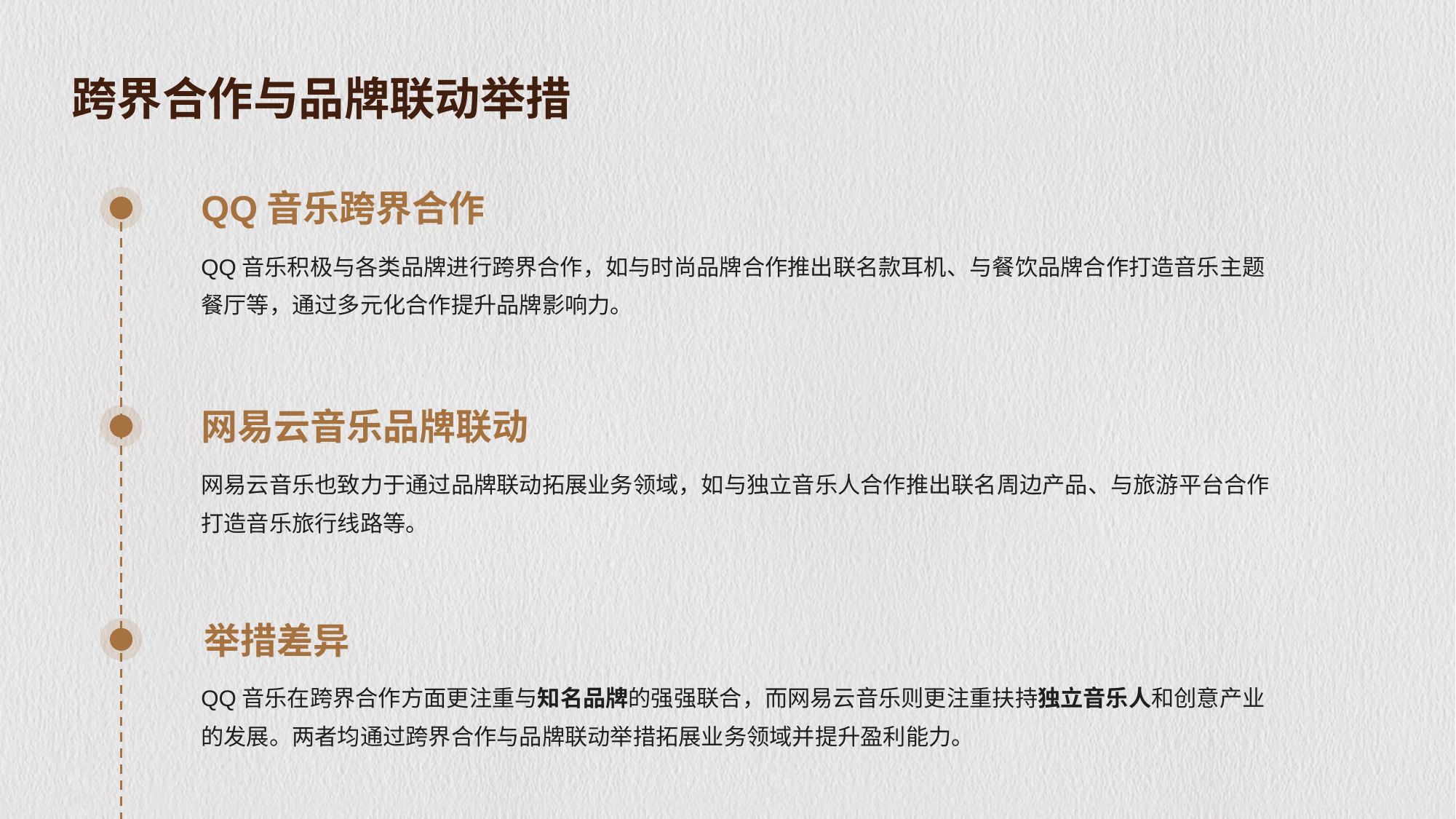

跨界合作与品牌联动举措
QQ音乐跨界合作

QQ音乐积极与各类品牌进行跨界合作，如与时尚品牌合作推出联名款耳机、与餐饮品牌合作打造音乐主题餐厅等，通过多元化合作提升品牌影响力。
网易云音乐品牌联动

网易云音乐也致力于通过品牌联动拓展业务领域，如与独立音乐人合作推出联名周边产品、与旅游平台合作打造音乐旅行线路等。
举措差异

QQ音乐在跨界合作方面更注重与知名品牌的强强联合，而网易云音乐则更注重扶持独立音乐人和创意产业的发展。两者均通过跨界合作与品牌联动举措拓展业务领域并提升盈利能力。